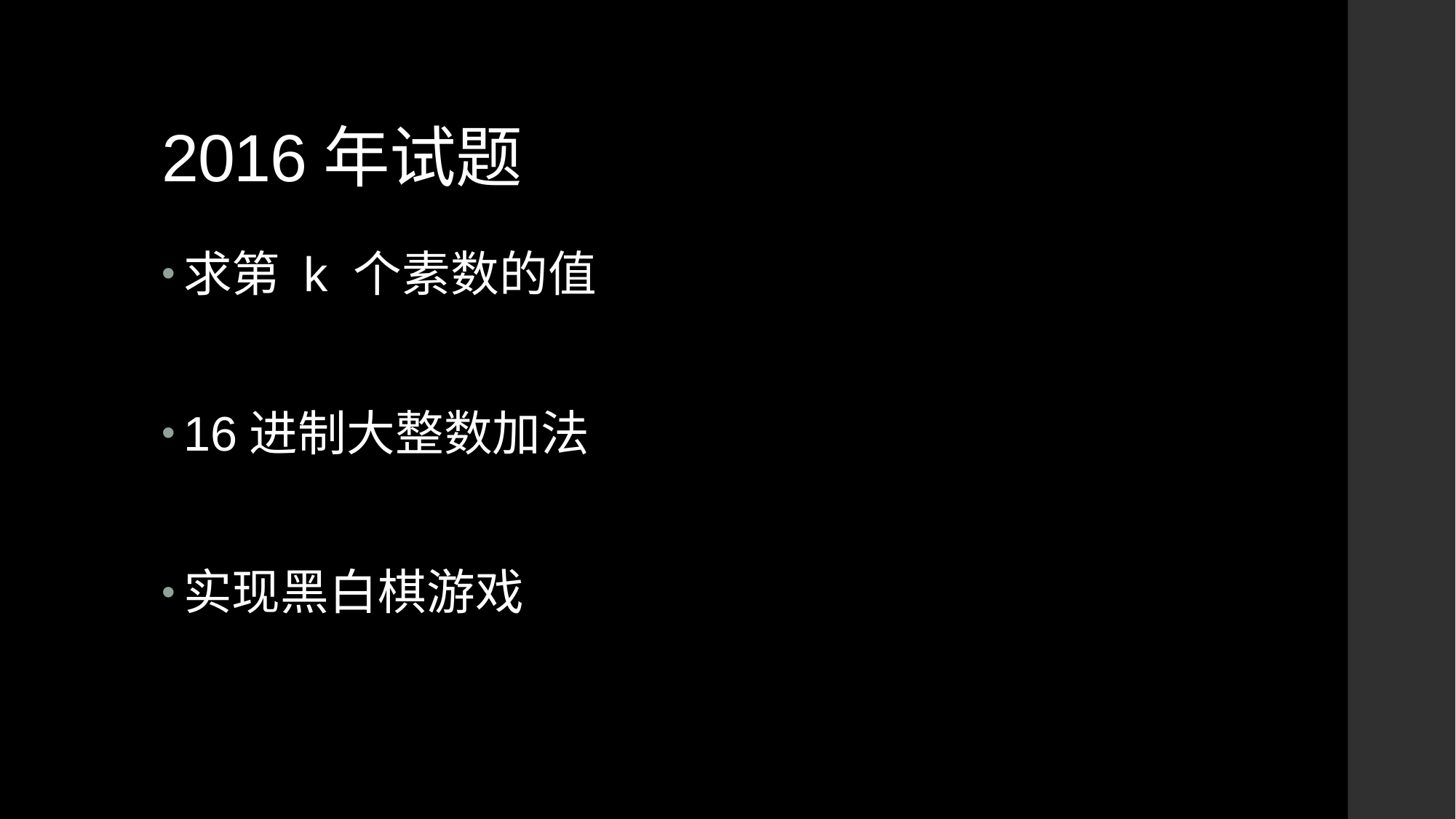

# 2016年试题
求第 k 个素数的值

16进制大整数加法

实现黑白棋游戏